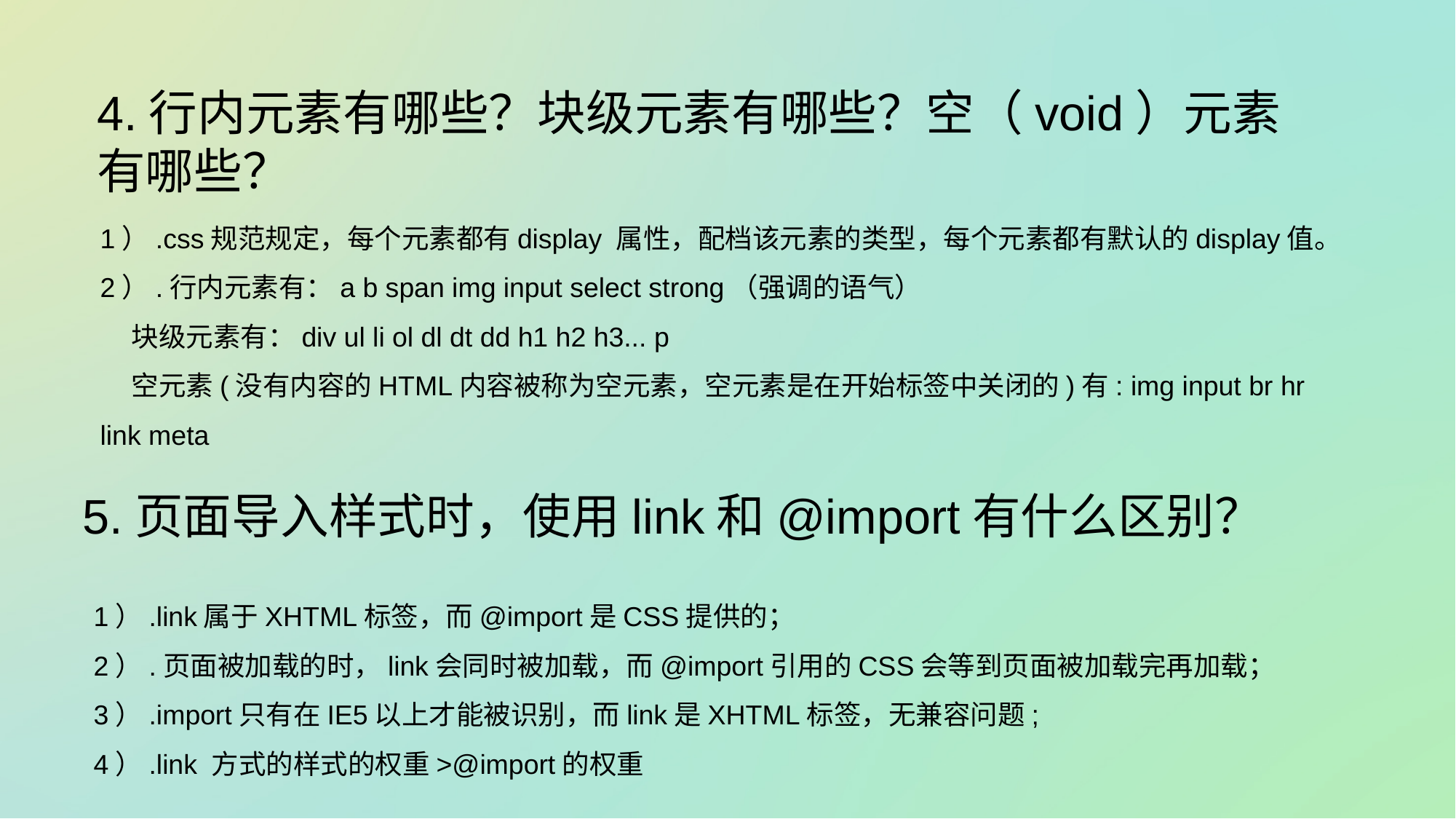

4.行内元素有哪些？块级元素有哪些？空（void）元素有哪些？
1）.css规范规定，每个元素都有display 属性，配档该元素的类型，每个元素都有默认的display值。
2）.行内元素有：a b span img input select strong（强调的语气）
    块级元素有：div ul li ol dl dt dd h1 h2 h3... p
    空元素(没有内容的HTML内容被称为空元素，空元素是在开始标签中关闭的)有: img input br hr link meta
5.页面导入样式时，使用link和@import有什么区别？
1）.link属于XHTML标签，而@import是CSS提供的；
2）.页面被加载的时，link会同时被加载，而@import引用的CSS会等到页面被加载完再加载；
3）.import只有在IE5以上才能被识别，而link是XHTML标签，无兼容问题;
4）.link 方式的样式的权重>@import的权重